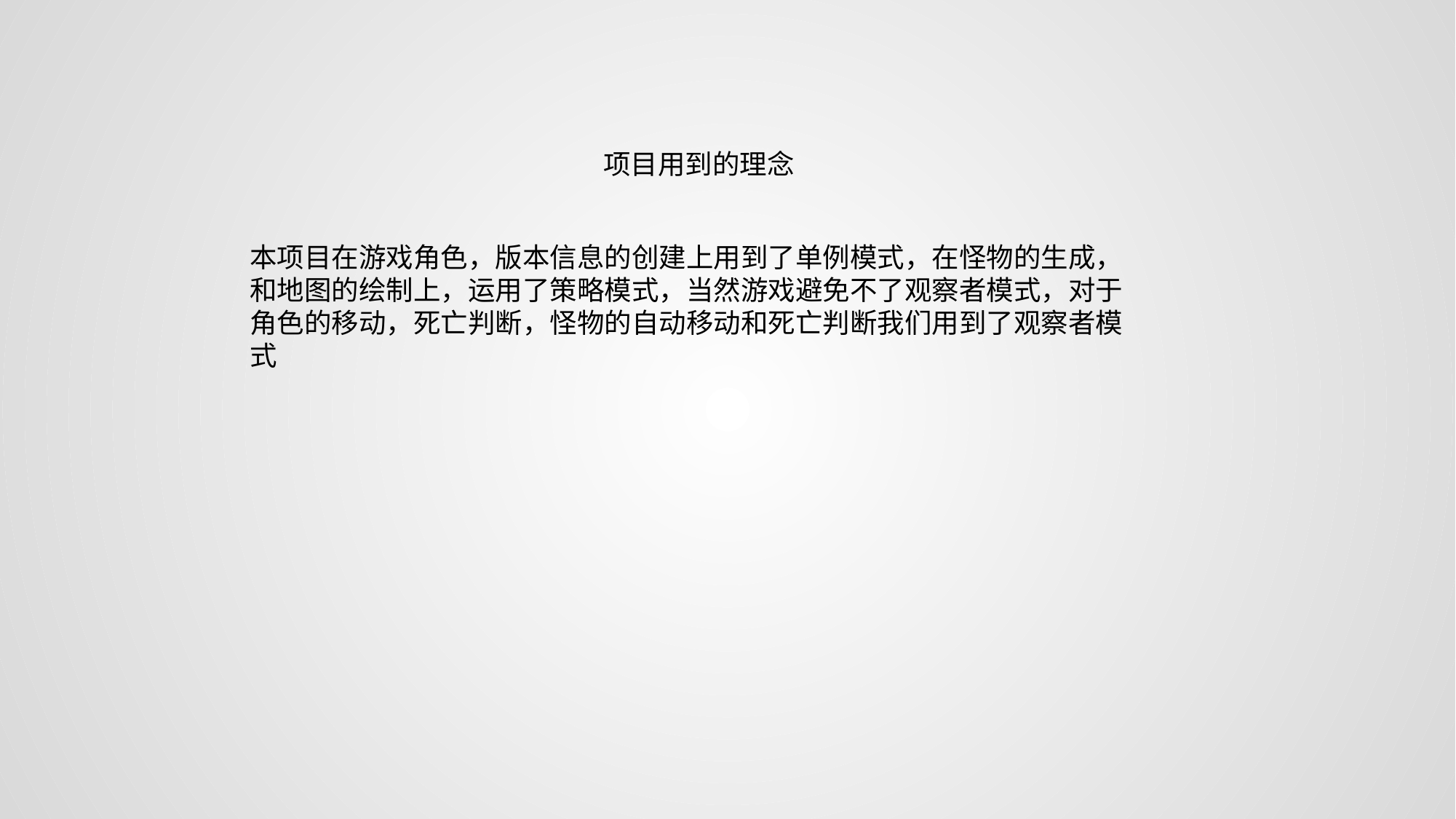

项目用到的理念
本项目在游戏角色，版本信息的创建上用到了单例模式，在怪物的生成，和地图的绘制上，运用了策略模式，当然游戏避免不了观察者模式，对于角色的移动，死亡判断，怪物的自动移动和死亡判断我们用到了观察者模式